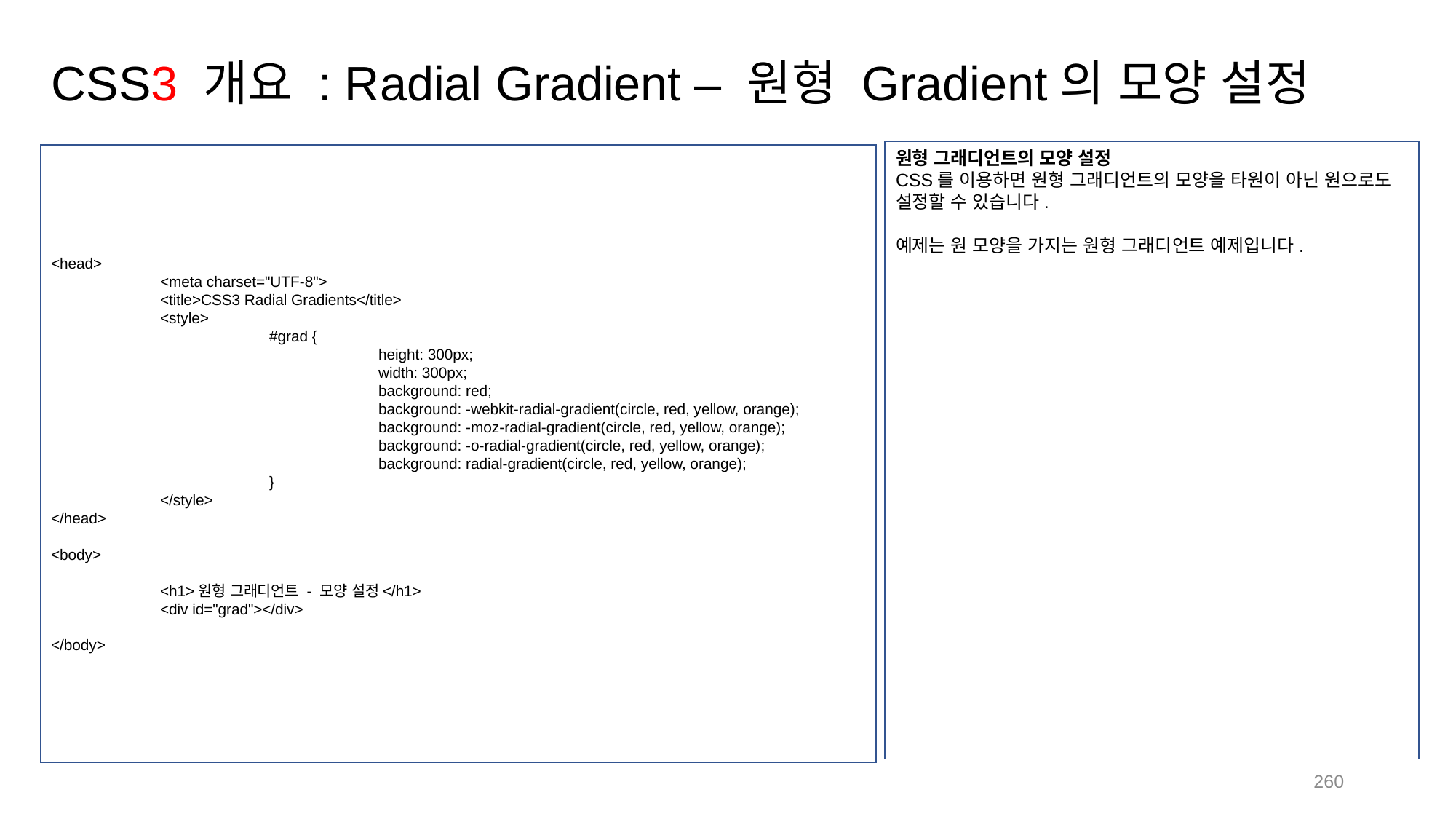

# CSS3 개요 : Radial Gradient – 원형 Gradient의 모양 설정
원형 그래디언트의 모양 설정
CSS를 이용하면 원형 그래디언트의 모양을 타원이 아닌 원으로도 설정할 수 있습니다.

예제는 원 모양을 가지는 원형 그래디언트 예제입니다.
<head>
	<meta charset="UTF-8">
	<title>CSS3 Radial Gradients</title>
	<style>
		#grad {
			height: 300px;
			width: 300px;
			background: red;
			background: -webkit-radial-gradient(circle, red, yellow, orange);
			background: -moz-radial-gradient(circle, red, yellow, orange);
			background: -o-radial-gradient(circle, red, yellow, orange);
			background: radial-gradient(circle, red, yellow, orange);
		}
	</style>
</head>

<body>

	<h1>원형 그래디언트 - 모양 설정</h1>
	<div id="grad"></div>

</body>
260